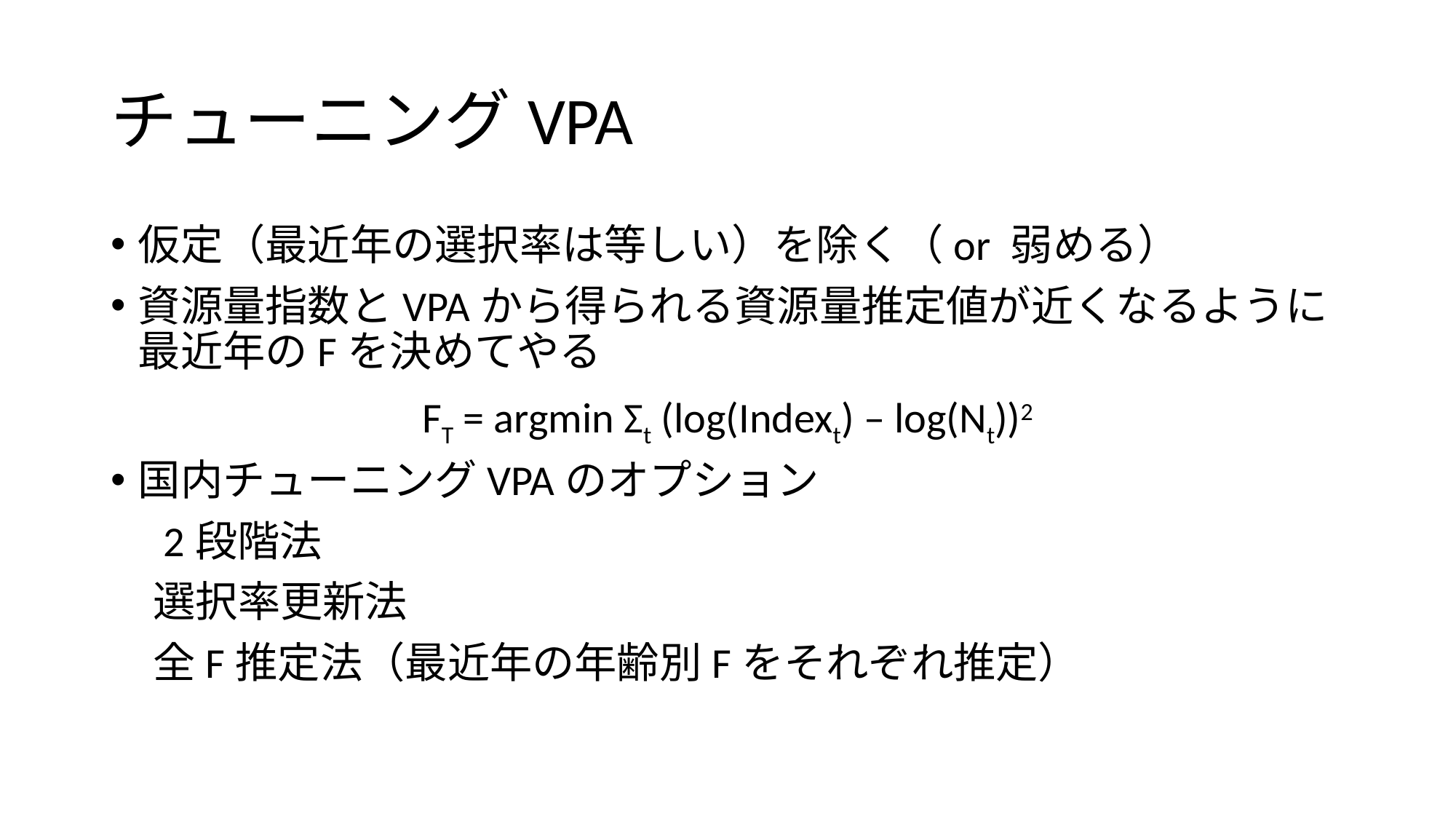

# チューニングVPA
仮定（最近年の選択率は等しい）を除く（or 弱める）
資源量指数とVPAから得られる資源量推定値が近くなるように最近年のFを決めてやる
FT = argmin Σt (log(Indext) – log(Nt))2
国内チューニングVPAのオプション
　2段階法
　選択率更新法
　全F推定法（最近年の年齢別Fをそれぞれ推定）